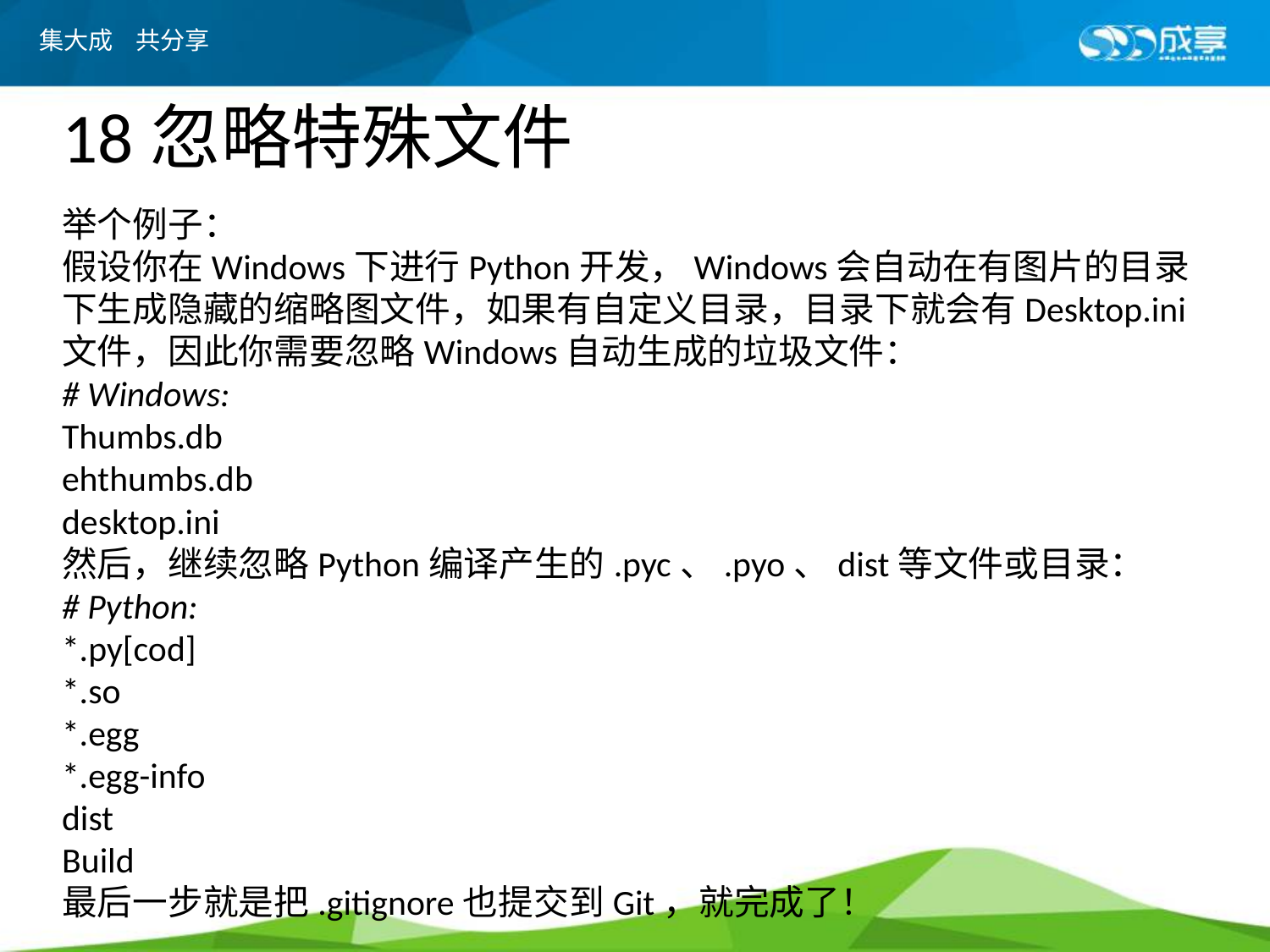

18忽略特殊文件

举个例子：
假设你在Windows下进行Python开发，Windows会自动在有图片的目录下生成隐藏的缩略图文件，如果有自定义目录，目录下就会有Desktop.ini文件，因此你需要忽略Windows自动生成的垃圾文件：
# Windows:
Thumbs.db
ehthumbs.db
desktop.ini
然后，继续忽略Python编译产生的.pyc、.pyo、dist等文件或目录：
# Python:
*.py[cod]
*.so
*.egg
*.egg-info
dist
Build
最后一步就是把.gitignore也提交到Git，就完成了！